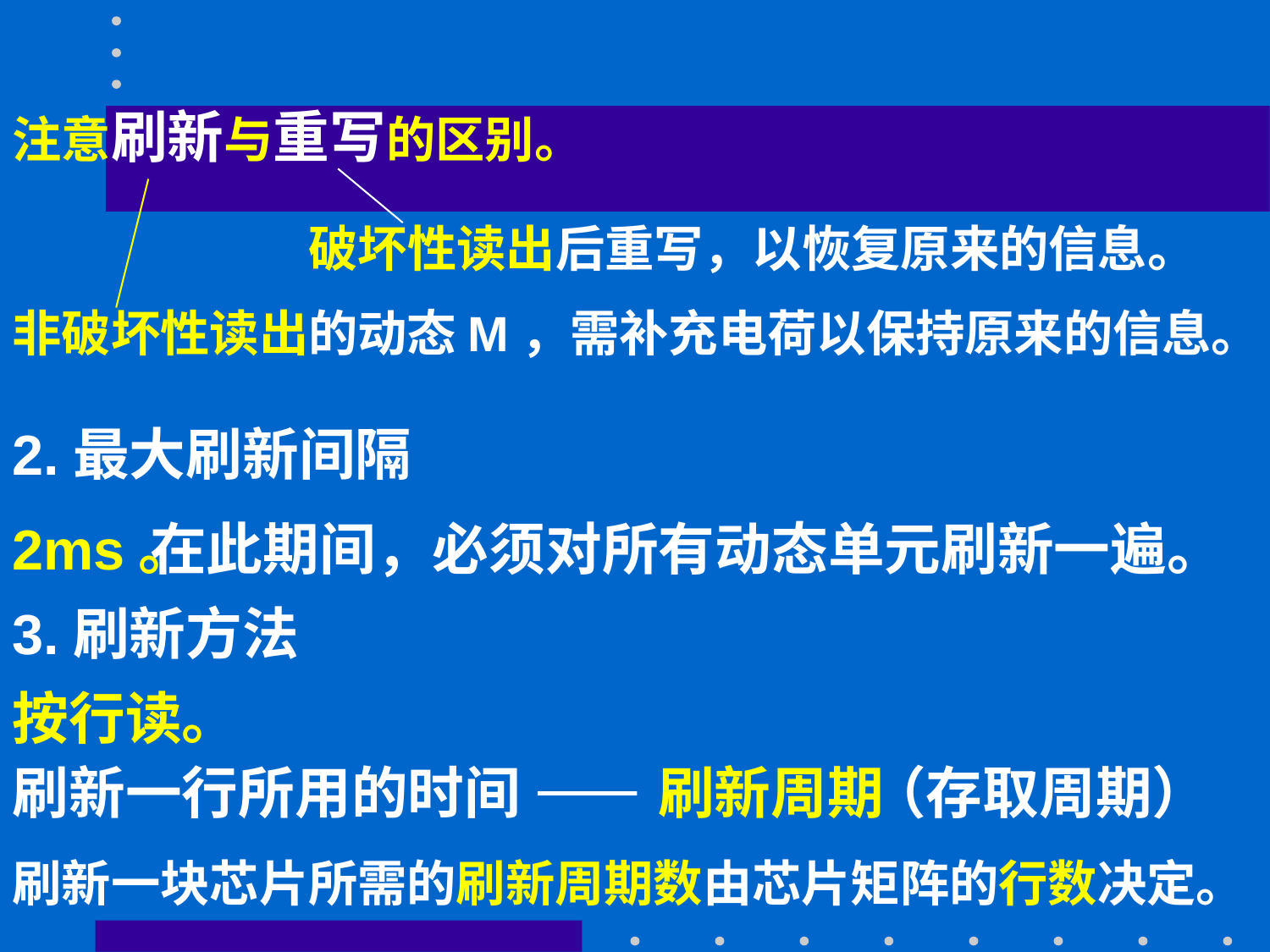

注意刷新与重写的区别。

破坏性读出后重写，以恢复原来的信息。
非破坏性读出的动态M，需补充电荷以保持原来的信息。
2.最大刷新间隔
2ms。
在此期间，必须对所有动态单元刷新一遍。
3.刷新方法
按行读。
刷新一行所用的时间
刷新周期
（存取周期）

刷新一块芯片所需的刷新周期数由芯片矩阵的行数决定。